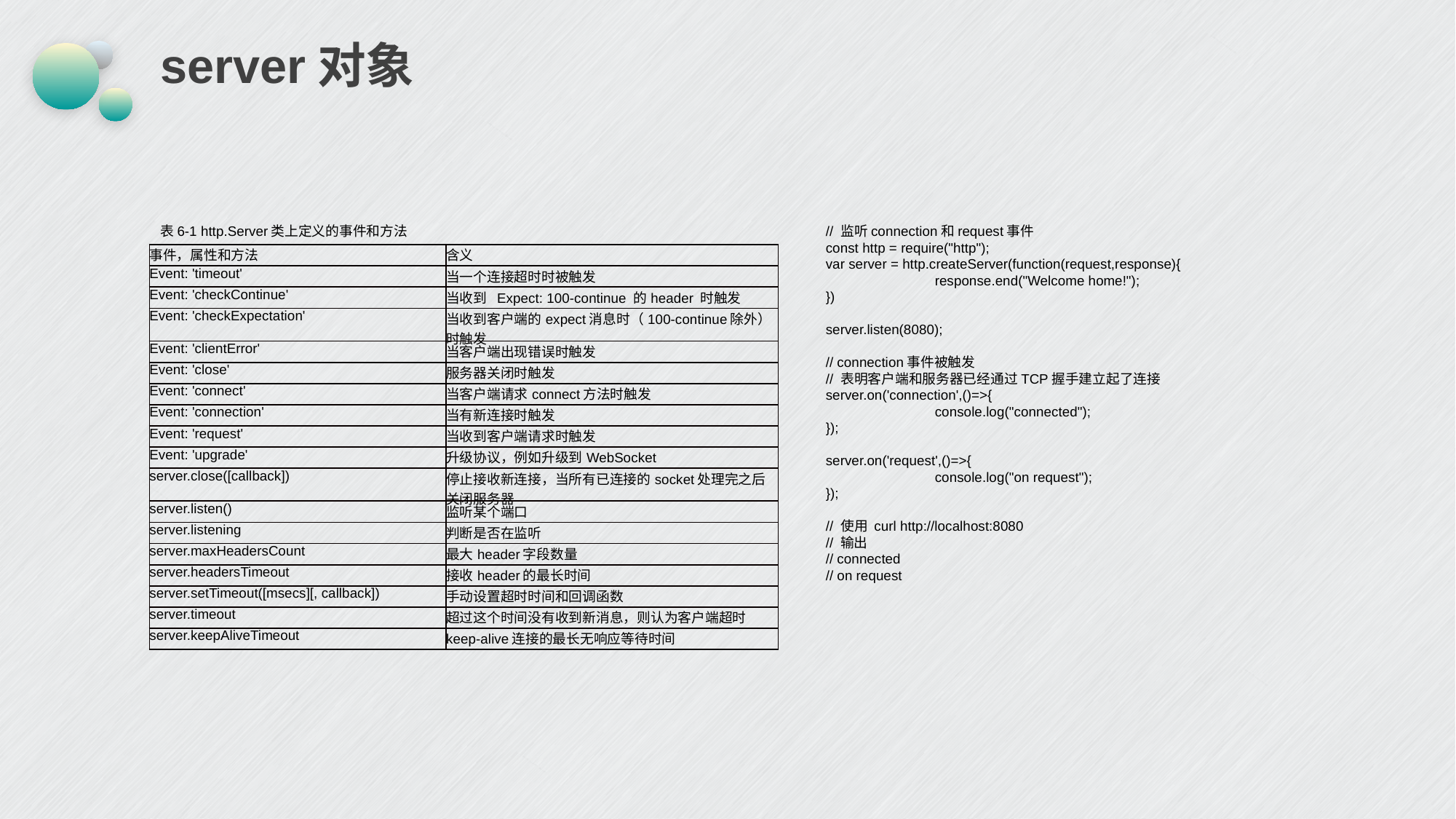

# server对象

表6-1 http.Server类上定义的事件和方法
// 监听connection和request事件
const http = require("http");var server = http.createServer(function(request,response){	response.end("Welcome home!");}) server.listen(8080); // connection事件被触发
// 表明客户端和服务器已经通过TCP握手建立起了连接
server.on('connection',()=>{	console.log("connected");}); server.on('request',()=>{	console.log("on request");}); // 使用 curl http://localhost:8080// 输出
// connected// on request
| 事件，属性和方法 | 含义 |
| --- | --- |
| Event: 'timeout' | 当一个连接超时时被触发 |
| Event: 'checkContinue' | 当收到 Expect: 100-continue 的header 时触发 |
| Event: 'checkExpectation' | 当收到客户端的expect消息时（100-continue除外）时触发 |
| Event: 'clientError' | 当客户端出现错误时触发 |
| Event: 'close' | 服务器关闭时触发 |
| Event: 'connect' | 当客户端请求connect方法时触发 |
| Event: 'connection' | 当有新连接时触发 |
| Event: 'request' | 当收到客户端请求时触发 |
| Event: 'upgrade' | 升级协议，例如升级到WebSocket |
| server.close([callback]) | 停止接收新连接，当所有已连接的socket处理完之后关闭服务器 |
| server.listen() | 监听某个端口 |
| server.listening | 判断是否在监听 |
| server.maxHeadersCount | 最大header字段数量 |
| server.headersTimeout | 接收header的最长时间 |
| server.setTimeout([msecs][, callback]) | 手动设置超时时间和回调函数 |
| server.timeout | 超过这个时间没有收到新消息，则认为客户端超时 |
| server.keepAliveTimeout | keep-alive连接的最长无响应等待时间 |